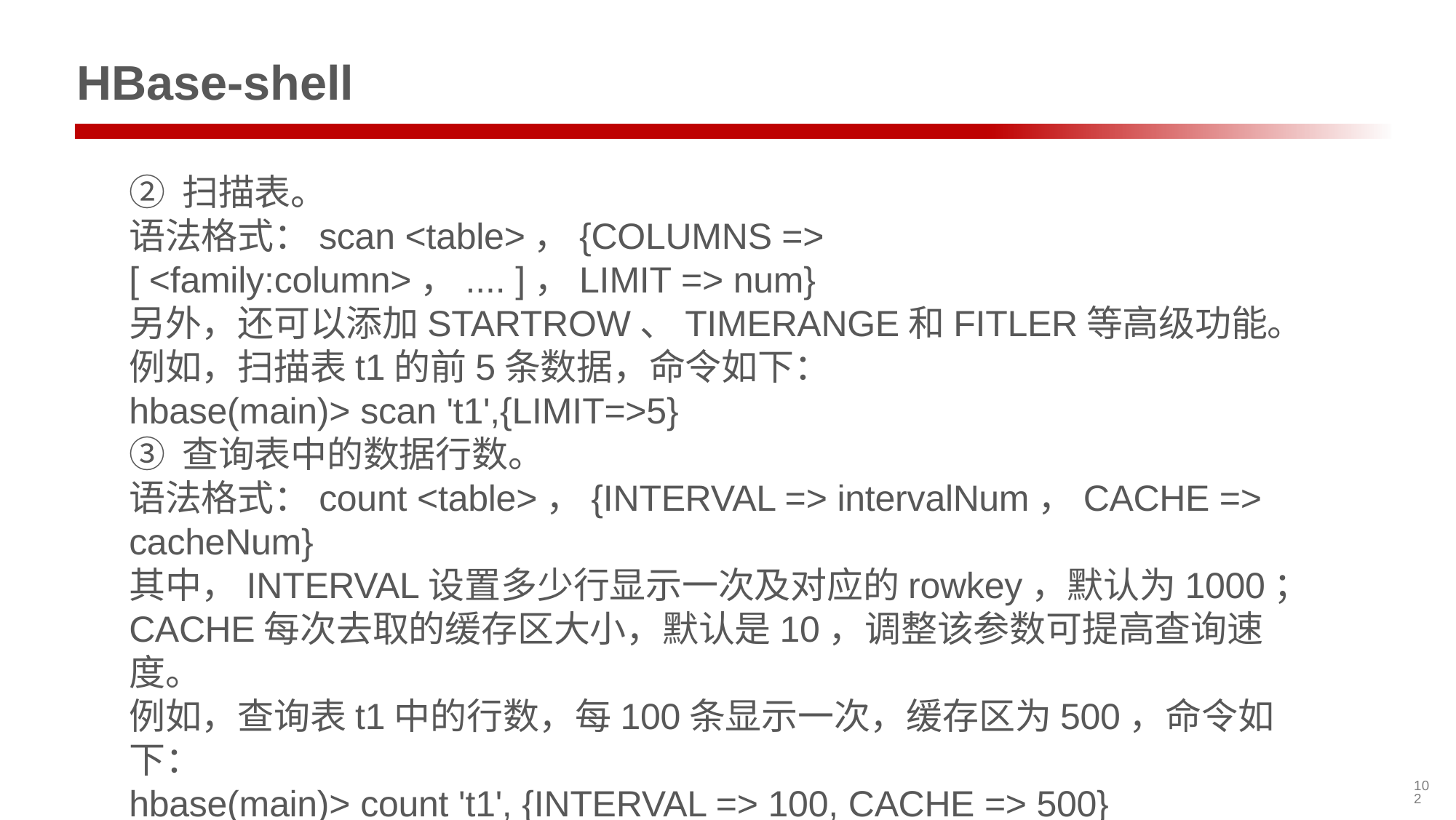

# HBase-shell

② 扫描表。
语法格式：scan <table>，{COLUMNS => [ <family:column>，.... ]，LIMIT => num}
另外，还可以添加STARTROW、TIMERANGE和FITLER等高级功能。
例如，扫描表t1的前5条数据，命令如下：
hbase(main)> scan 't1',{LIMIT=>5}
③ 查询表中的数据行数。
语法格式：count <table>，{INTERVAL => intervalNum，CACHE => cacheNum}
其中，INTERVAL设置多少行显示一次及对应的rowkey，默认为1000；CACHE每次去取的缓存区大小，默认是10，调整该参数可提高查询速度。
例如，查询表t1中的行数，每100条显示一次，缓存区为500，命令如下：
hbase(main)> count 't1', {INTERVAL => 100, CACHE => 500}
102